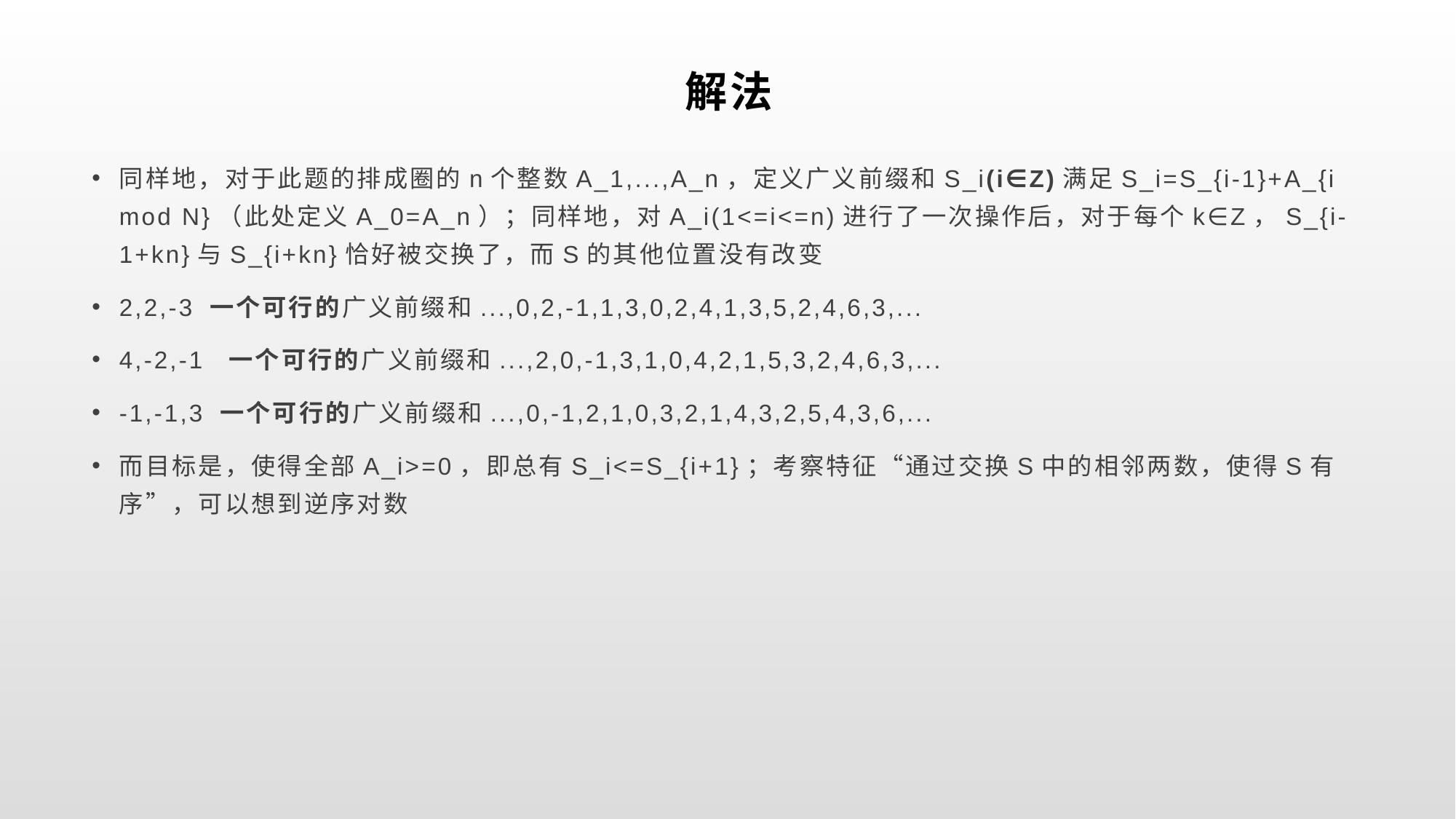

# 解法
同样地，对于此题的排成圈的n个整数A_1,...,A_n，定义广义前缀和S_i(i∈Z)满足S_i=S_{i-1}+A_{i mod N}（此处定义A_0=A_n）；同样地，对A_i(1<=i<=n)进行了一次操作后，对于每个k∈Z，S_{i-1+kn}与S_{i+kn}恰好被交换了，而S的其他位置没有改变
2,2,-3 一个可行的广义前缀和...,0,2,-1,1,3,0,2,4,1,3,5,2,4,6,3,...
4,-2,-1  一个可行的广义前缀和...,2,0,-1,3,1,0,4,2,1,5,3,2,4,6,3,...
-1,-1,3 一个可行的广义前缀和...,0,-1,2,1,0,3,2,1,4,3,2,5,4,3,6,...
而目标是，使得全部A_i>=0，即总有S_i<=S_{i+1}；考察特征“通过交换S中的相邻两数，使得S有序”，可以想到逆序对数